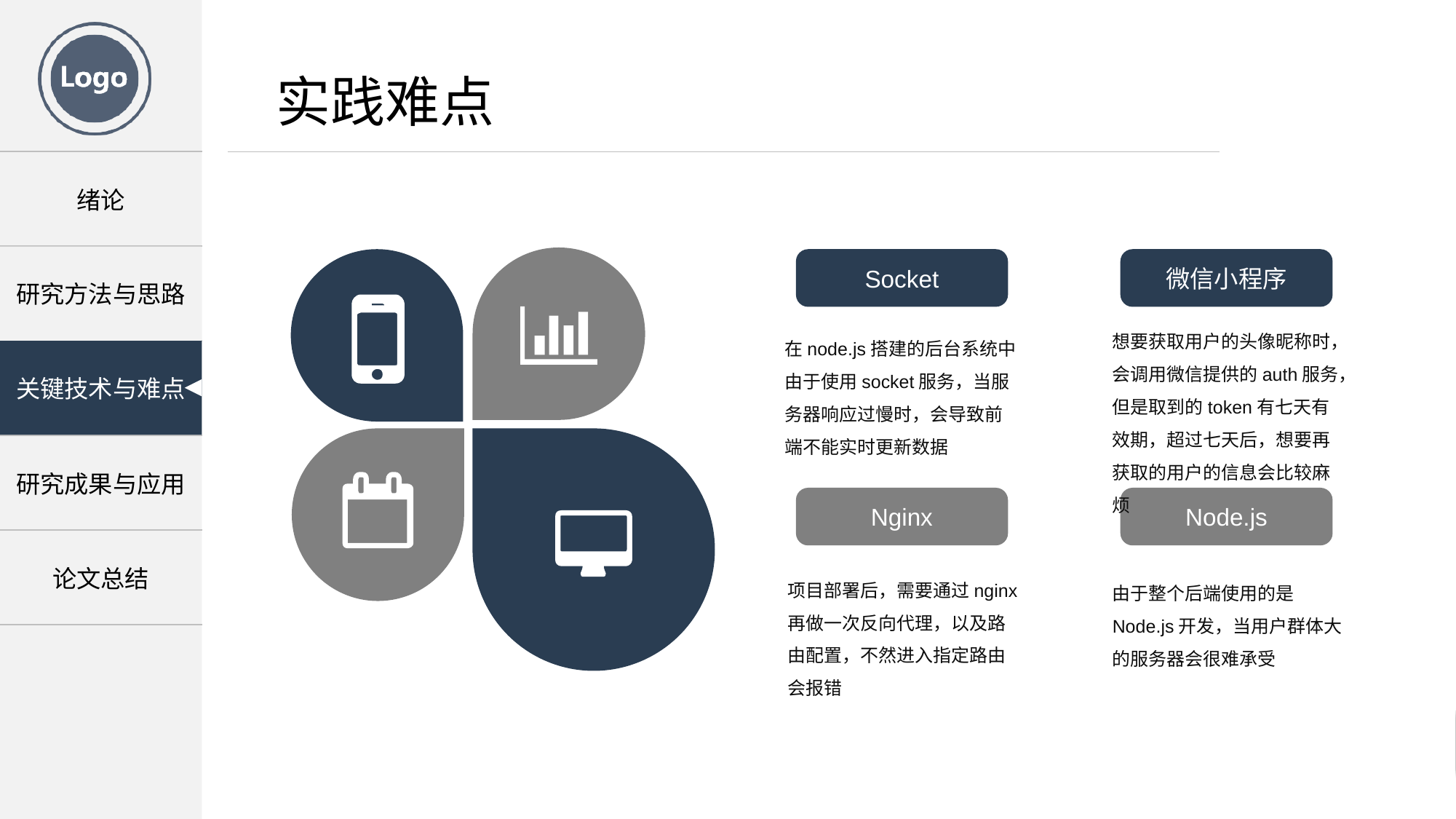

实践难点

Socket
微信小程序
想要获取用户的头像昵称时，会调用微信提供的auth服务，但是取到的token有七天有效期，超过七天后，想要再获取的用户的信息会比较麻烦
在node.js搭建的后台系统中由于使用socket服务，当服务器响应过慢时，会导致前端不能实时更新数据

Nginx
Node.js
项目部署后，需要通过nginx再做一次反向代理，以及路由配置，不然进入指定路由会报错
由于整个后端使用的是Node.js开发，当用户群体大的服务器会很难承受